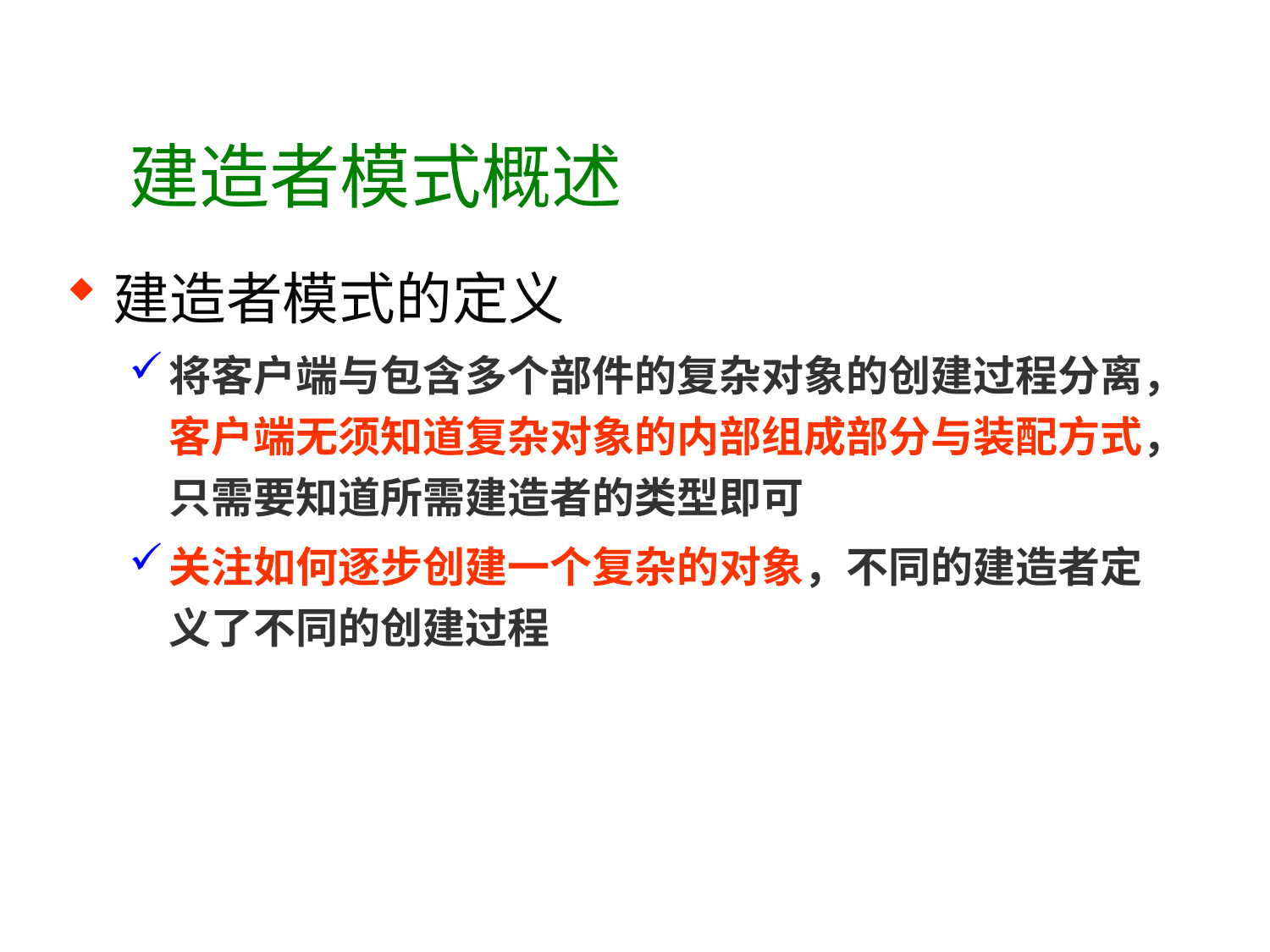

# 建造者模式概述
建造者模式的定义
将客户端与包含多个部件的复杂对象的创建过程分离，客户端无须知道复杂对象的内部组成部分与装配方式，只需要知道所需建造者的类型即可
关注如何逐步创建一个复杂的对象，不同的建造者定义了不同的创建过程